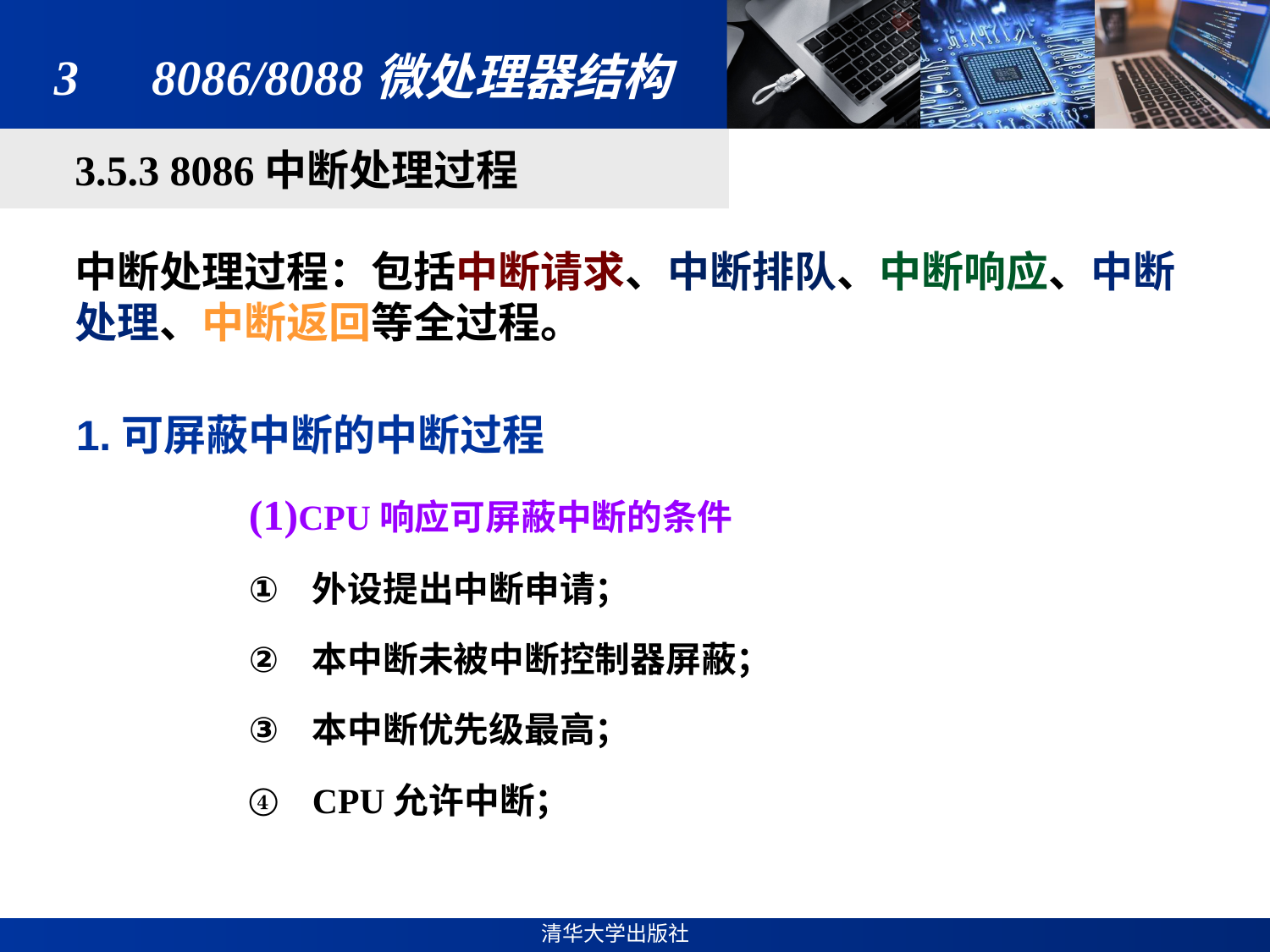

# 3　8086/8088微处理器结构
3.5.3 8086中断处理过程
中断处理过程：包括中断请求、中断排队、中断响应、中断处理、中断返回等全过程。
1.可屏蔽中断的中断过程

(1)CPU响应可屏蔽中断的条件
外设提出中断申请；
本中断未被中断控制器屏蔽；
本中断优先级最高；
CPU允许中断；